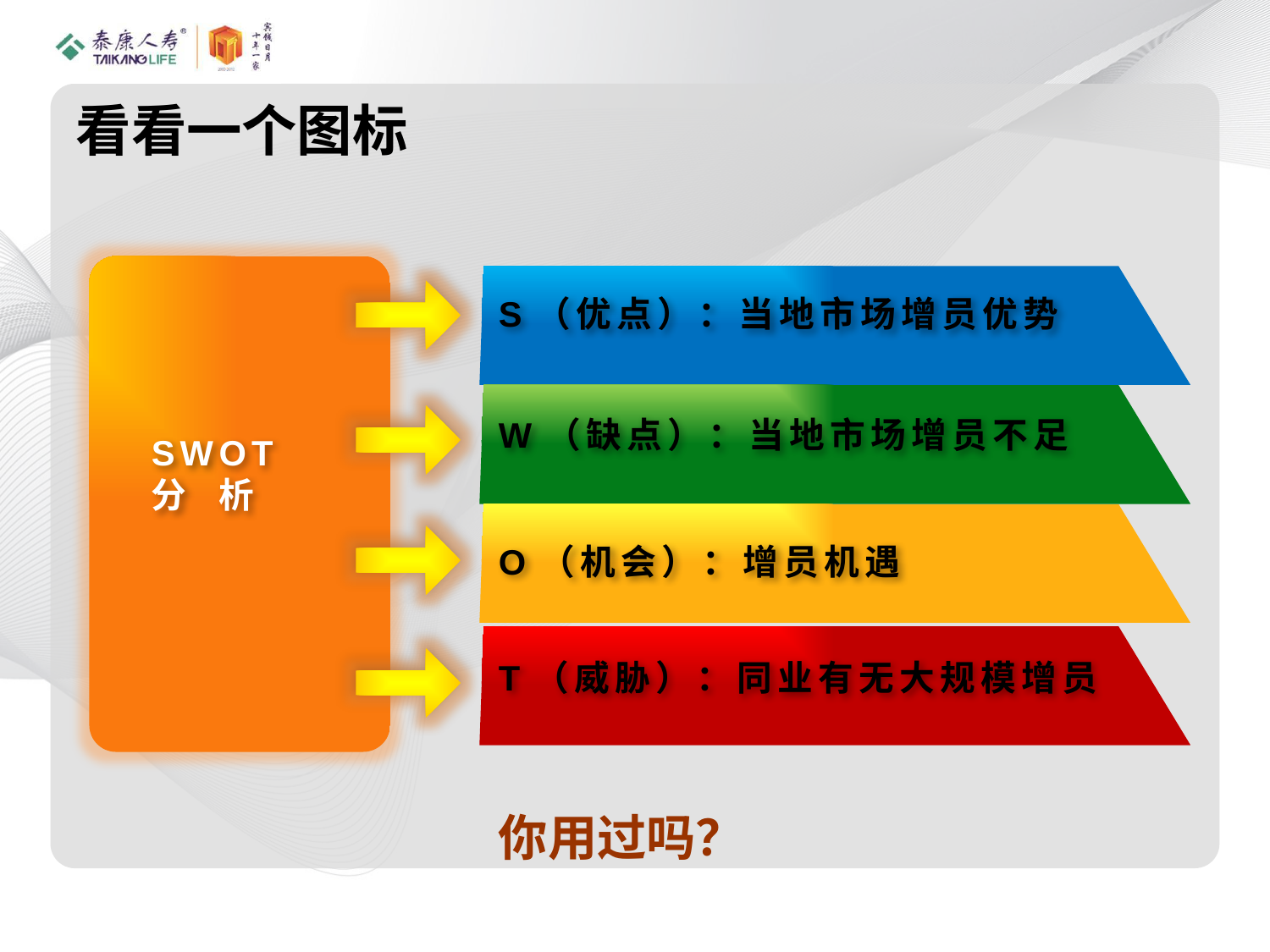

看看一个图标

S（优点）：当地市场增员优势

W（缺点）：当地市场增员不足
SWOT
分  析

O（机会）：增员机遇

T（威胁）：同业有无大规模增员
你用过吗？